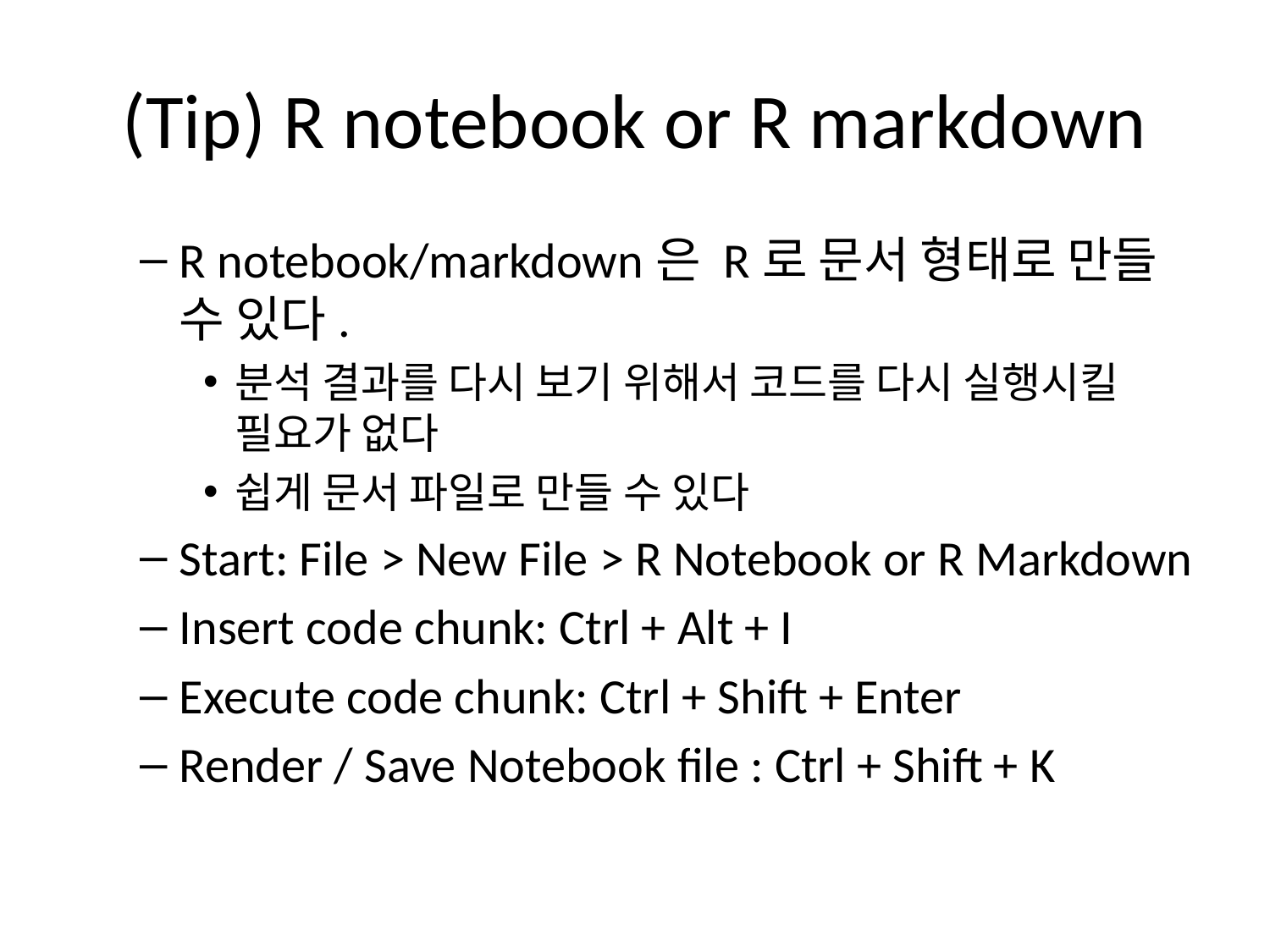

# (Tip) R notebook or R markdown
R notebook/markdown은 R로 문서 형태로 만들 수 있다.
분석 결과를 다시 보기 위해서 코드를 다시 실행시킬 필요가 없다
쉽게 문서 파일로 만들 수 있다
Start: File > New File > R Notebook or R Markdown
Insert code chunk: Ctrl + Alt + I
Execute code chunk: Ctrl + Shift + Enter
Render / Save Notebook file : Ctrl + Shift + K